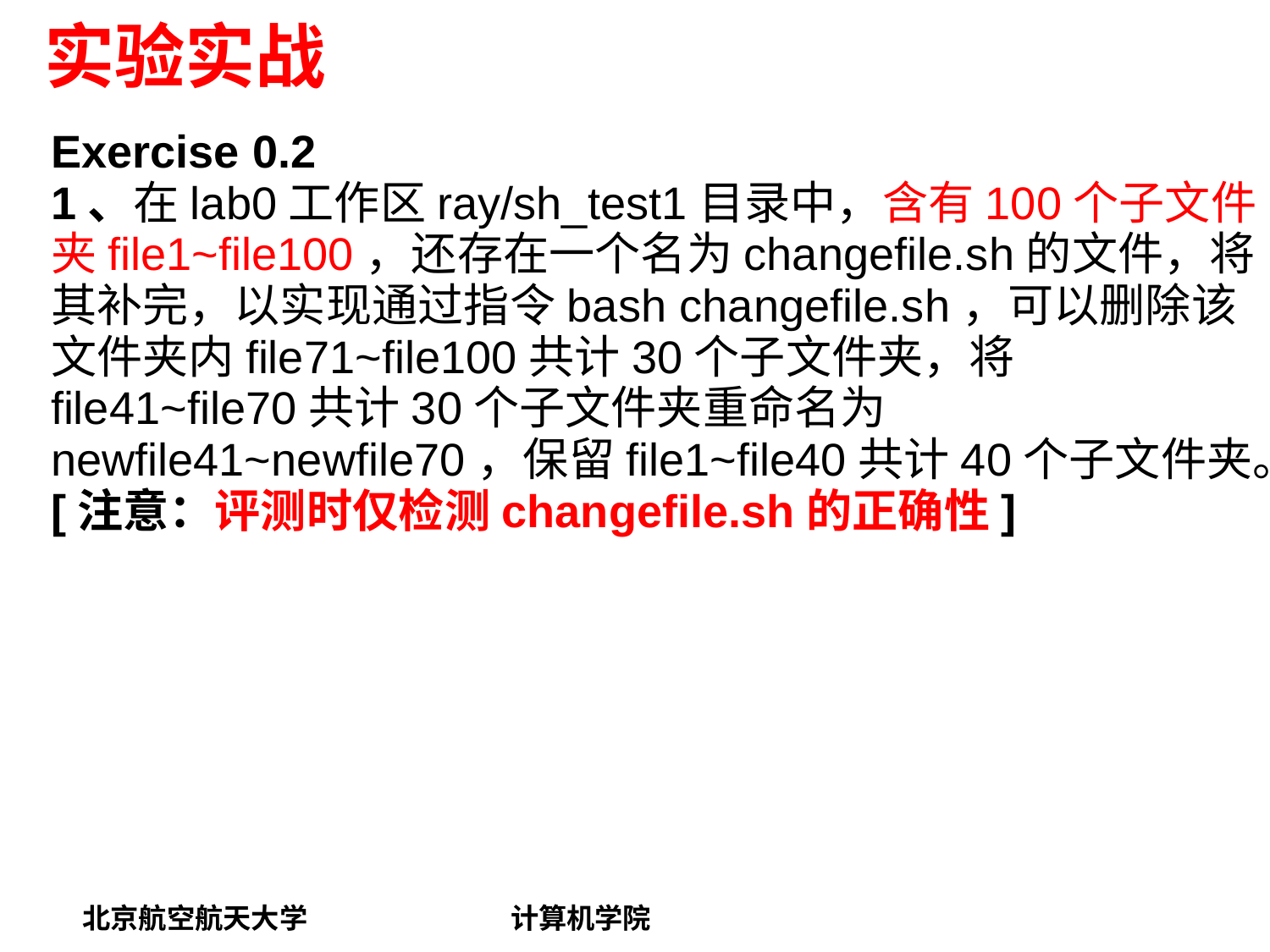

实验实战
Exercise 0.2
1、在lab0工作区ray/sh_test1目录中，含有100个子文件夹file1~file100，还存在一个名为changefile.sh的文件，将其补完，以实现通过指令bash changefile.sh，可以删除该文件夹内file71~file100共计30个子文件夹，将file41~file70共计30个子文件夹重命名为newfile41~newfile70，保留file1~file40共计40个子文件夹。[注意：评测时仅检测changefile.sh的正确性]